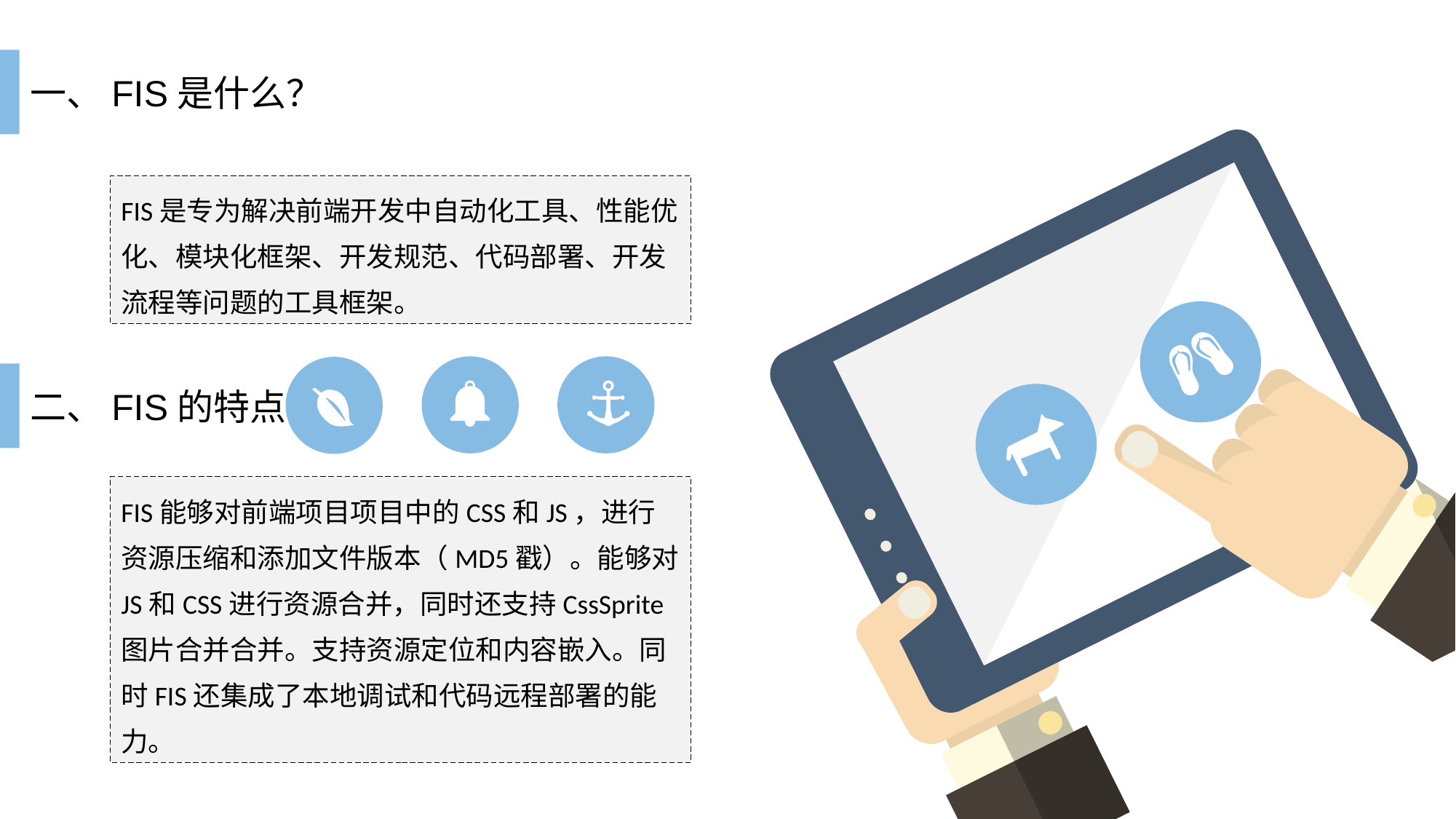

一、FIS是什么？
FIS是专为解决前端开发中自动化工具、性能优化、模块化框架、开发规范、代码部署、开发流程等问题的工具框架。

二、FIS的特点
FIS能够对前端项目项目中的CSS和JS，进行资源压缩和添加文件版本（MD5戳）。能够对JS和CSS进行资源合并，同时还支持CssSprite图片合并合并。支持资源定位和内容嵌入。同时FIS还集成了本地调试和代码远程部署的能力。